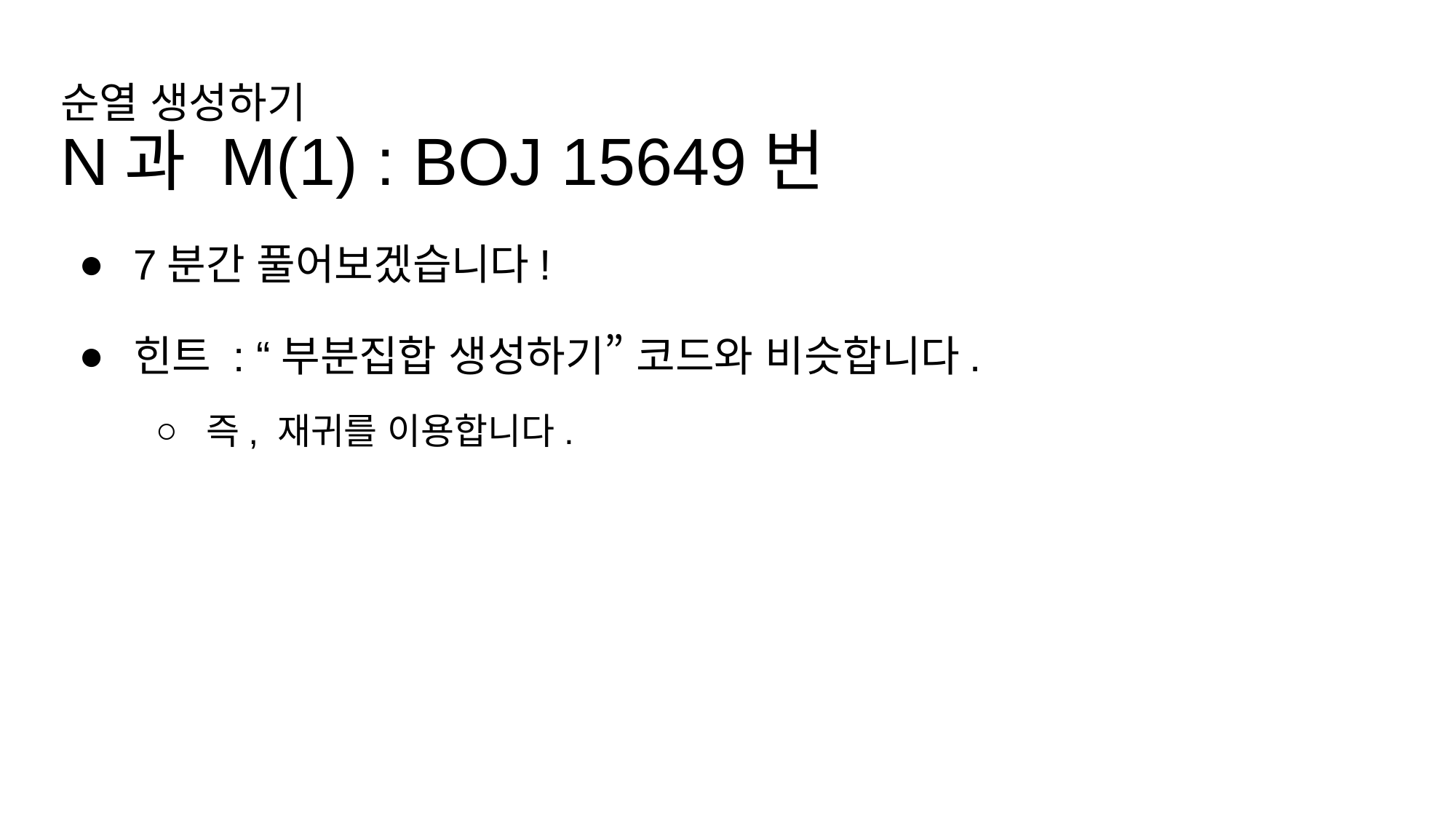

# 순열 생성하기 N과 M(1) : BOJ 15649번
7분간 풀어보겠습니다!

힌트 : “부분집합 생성하기” 코드와 비슷합니다.
즉, 재귀를 이용합니다.